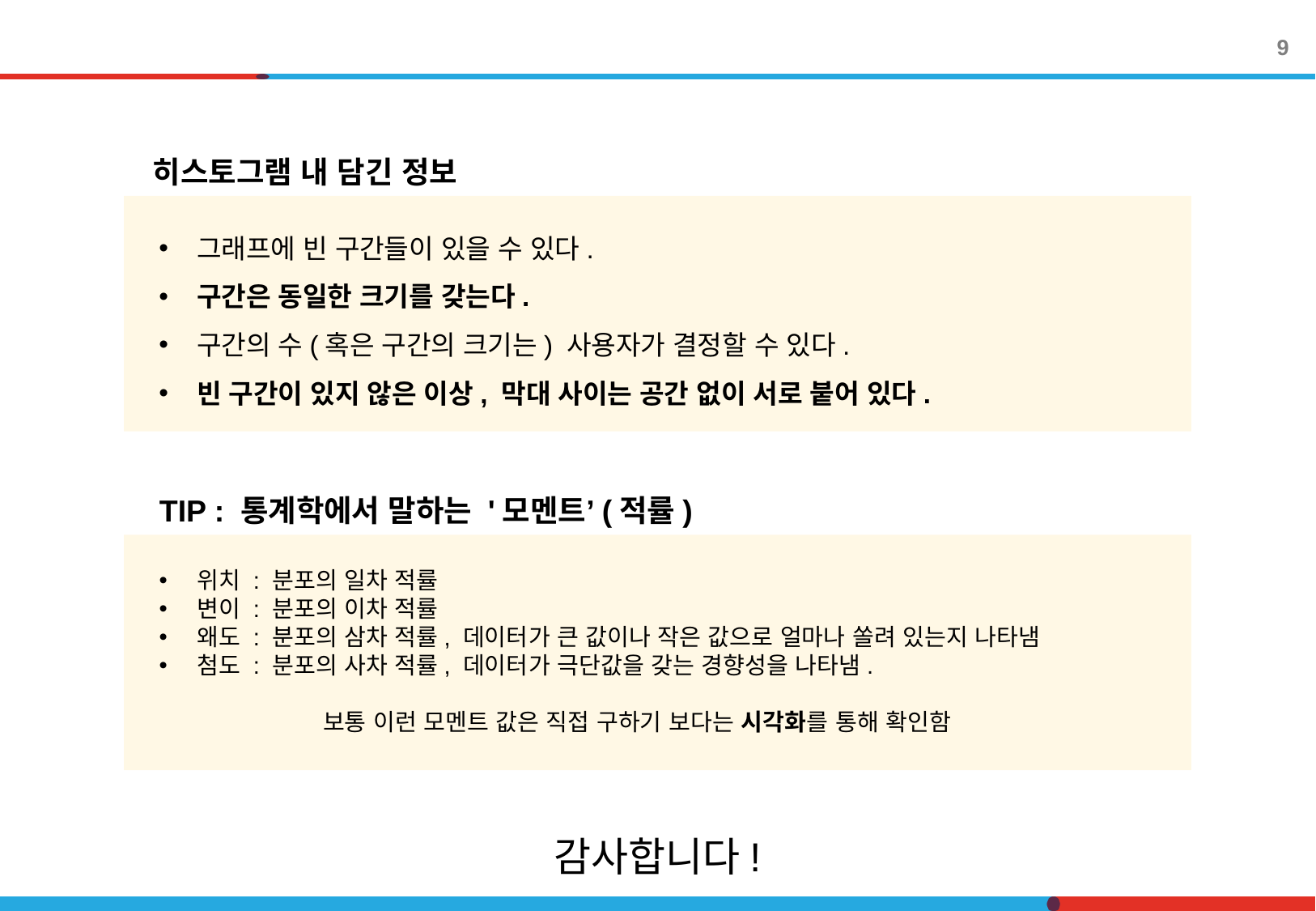

9
히스토그램 내 담긴 정보

그래프에 빈 구간들이 있을 수 있다.
구간은 동일한 크기를 갖는다.
구간의 수(혹은 구간의 크기는) 사용자가 결정할 수 있다.
빈 구간이 있지 않은 이상, 막대 사이는 공간 없이 서로 붙어 있다.
TIP : 통계학에서 말하는 '모멘트’(적률)

위치 : 분포의 일차 적률
변이 : 분포의 이차 적률
왜도 : 분포의 삼차 적률, 데이터가 큰 값이나 작은 값으로 얼마나 쏠려 있는지 나타냄
첨도 : 분포의 사차 적률, 데이터가 극단값을 갖는 경향성을 나타냄.

보통 이런 모멘트 값은 직접 구하기 보다는 시각화를 통해 확인함
감사합니다!